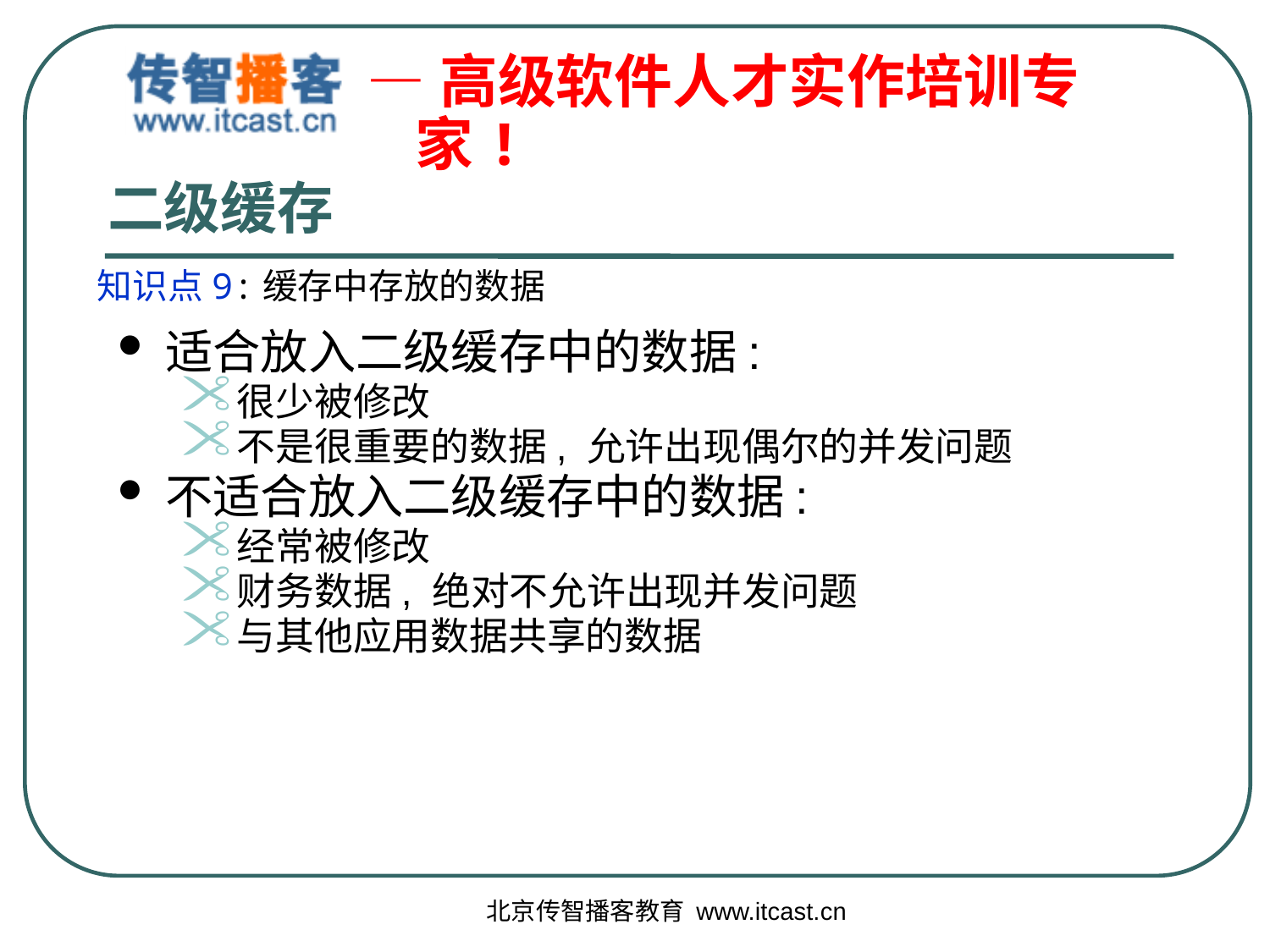

# 二级缓存
知识点9:缓存中存放的数据
适合放入二级缓存中的数据:
很少被修改
不是很重要的数据, 允许出现偶尔的并发问题
不适合放入二级缓存中的数据:
经常被修改
财务数据, 绝对不允许出现并发问题
与其他应用数据共享的数据
北京传智播客教育 www.itcast.cn